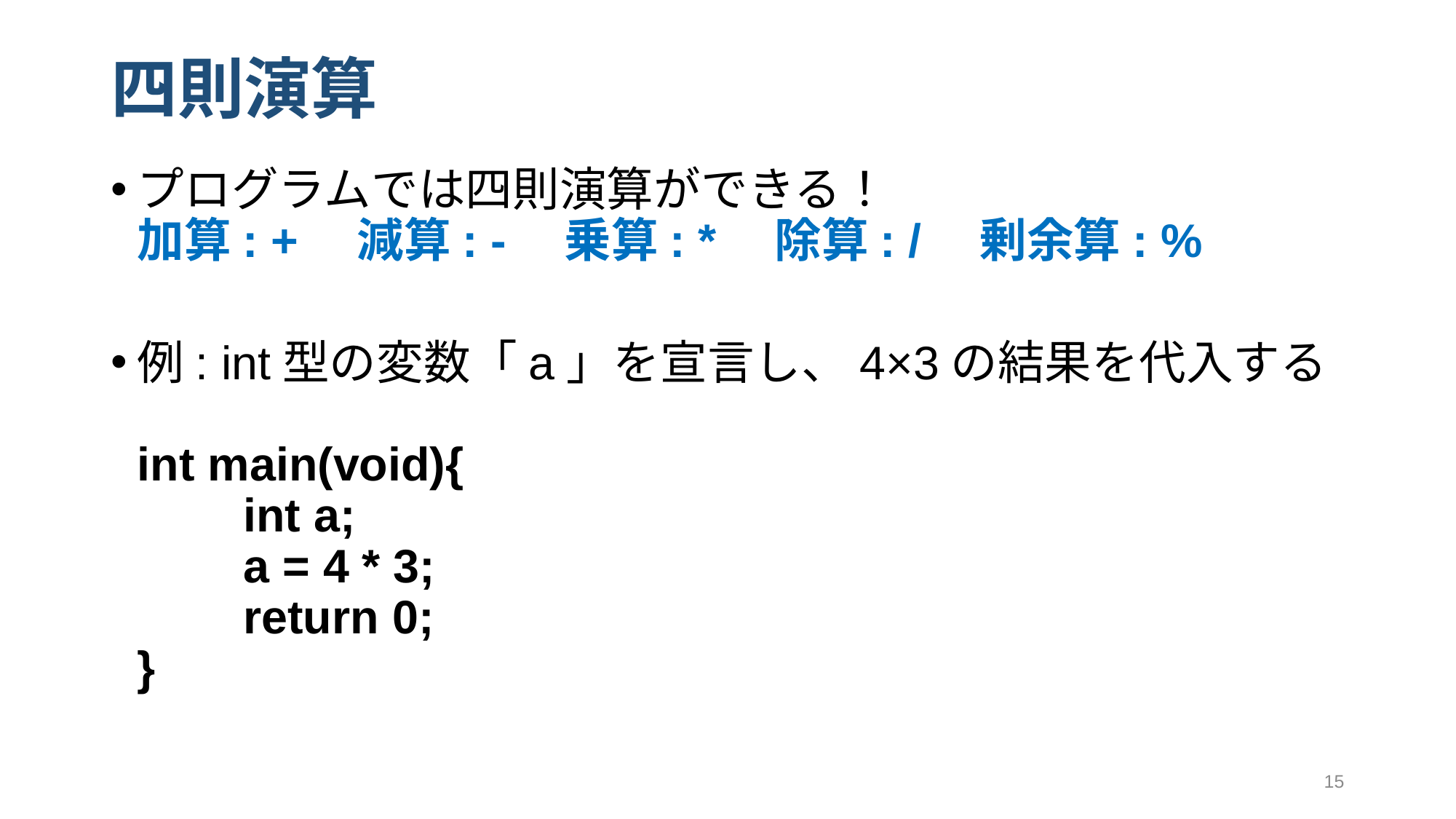

# 四則演算
プログラムでは四則演算ができる！
加算: +　減算: -　乗算: *　除算: /　剰余算: %
例: int型の変数「a」を宣言し、4×3の結果を代入する
int main(void){
	int a;
	a = 4 * 3;
	return 0;
}
15